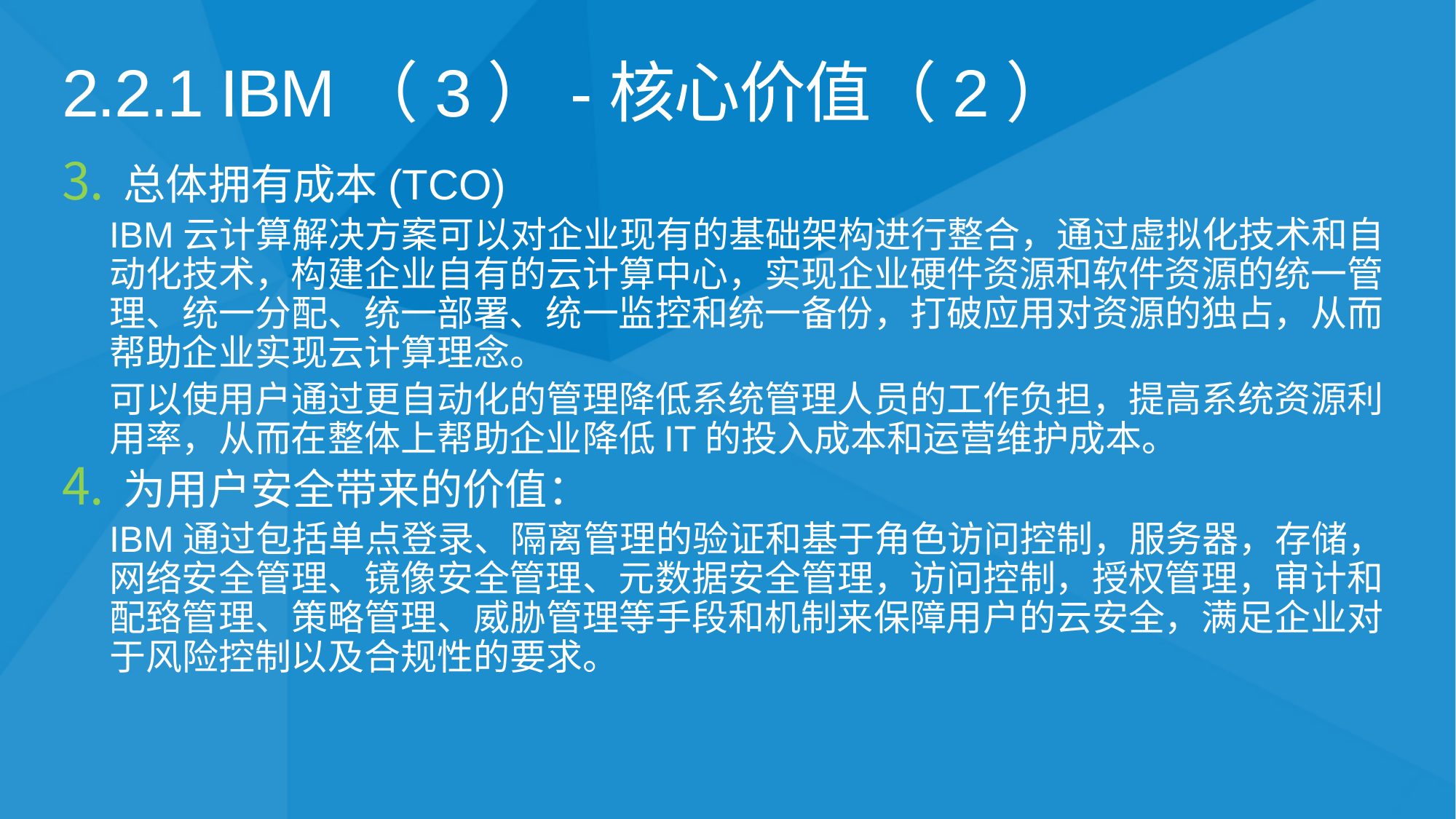

# 2.2.1 IBM（3）-核心价值（2）
总体拥有成本(TCO)
IBM云计算解决方案可以对企业现有的基础架构进行整合，通过虚拟化技术和自动化技术，构建企业自有的云计算中心，实现企业硬件资源和软件资源的统一管理、统一分配、统一部署、统一监控和统一备份，打破应用对资源的独占，从而帮助企业实现云计算理念。
可以使用户通过更自动化的管理降低系统管理人员的工作负担，提高系统资源利用率，从而在整体上帮助企业降低IT的投入成本和运营维护成本。
为用户安全带来的价值：
IBM通过包括单点登录、隔离管理的验证和基于角色访问控制，服务器，存储，网络安全管理、镜像安全管理、元数据安全管理，访问控制，授权管理，审计和配臵管理、策略管理、威胁管理等手段和机制来保障用户的云安全，满足企业对于风险控制以及合规性的要求。